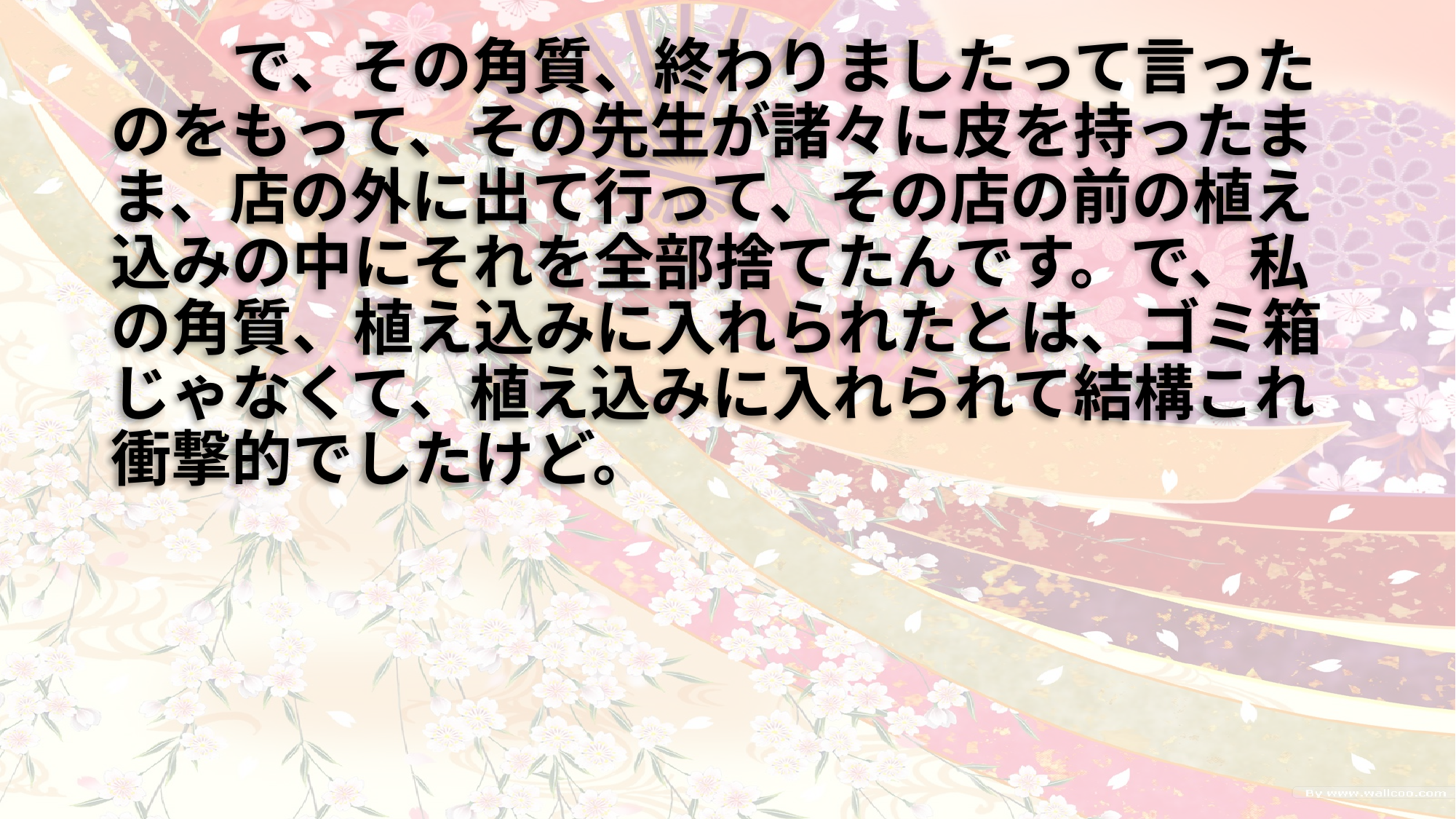

で、その角質、終わりましたって言ったのをもって、その先生が諸々に皮を持ったまま、店の外に出て行って、その店の前の植え込みの中にそれを全部捨てたんです。で、私の角質、植え込みに入れられたとは、ゴミ箱じゃなくて、植え込みに入れられて結構これ衝撃的でしたけど。